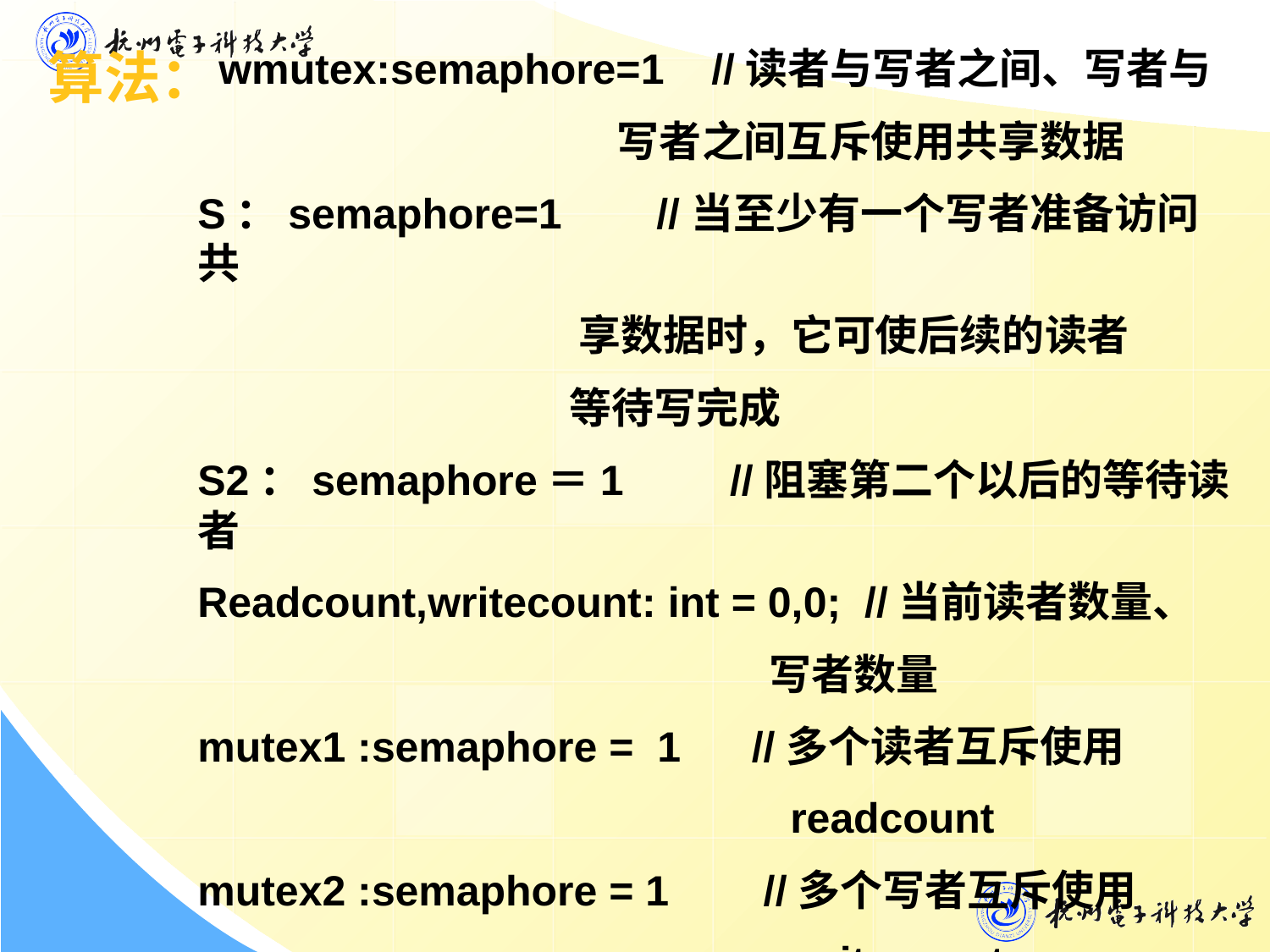

算法：
  wmutex:semaphore=1    //读者与写者之间、写者与
                                           写者之间互斥使用共享数据
S：semaphore=1        //当至少有一个写者准备访问共
                                       享数据时，它可使后续的读者
                                      等待写完成
S2：semaphore＝1         //阻塞第二个以后的等待读者
Readcount,writecount: int = 0,0;  //当前读者数量、
                                                           写者数量
mutex1 :semaphore =  1      //多个读者互斥使用
                                                  readcount
mutex2 :semaphore = 1        //多个写者互斥使用
                                                  writecount